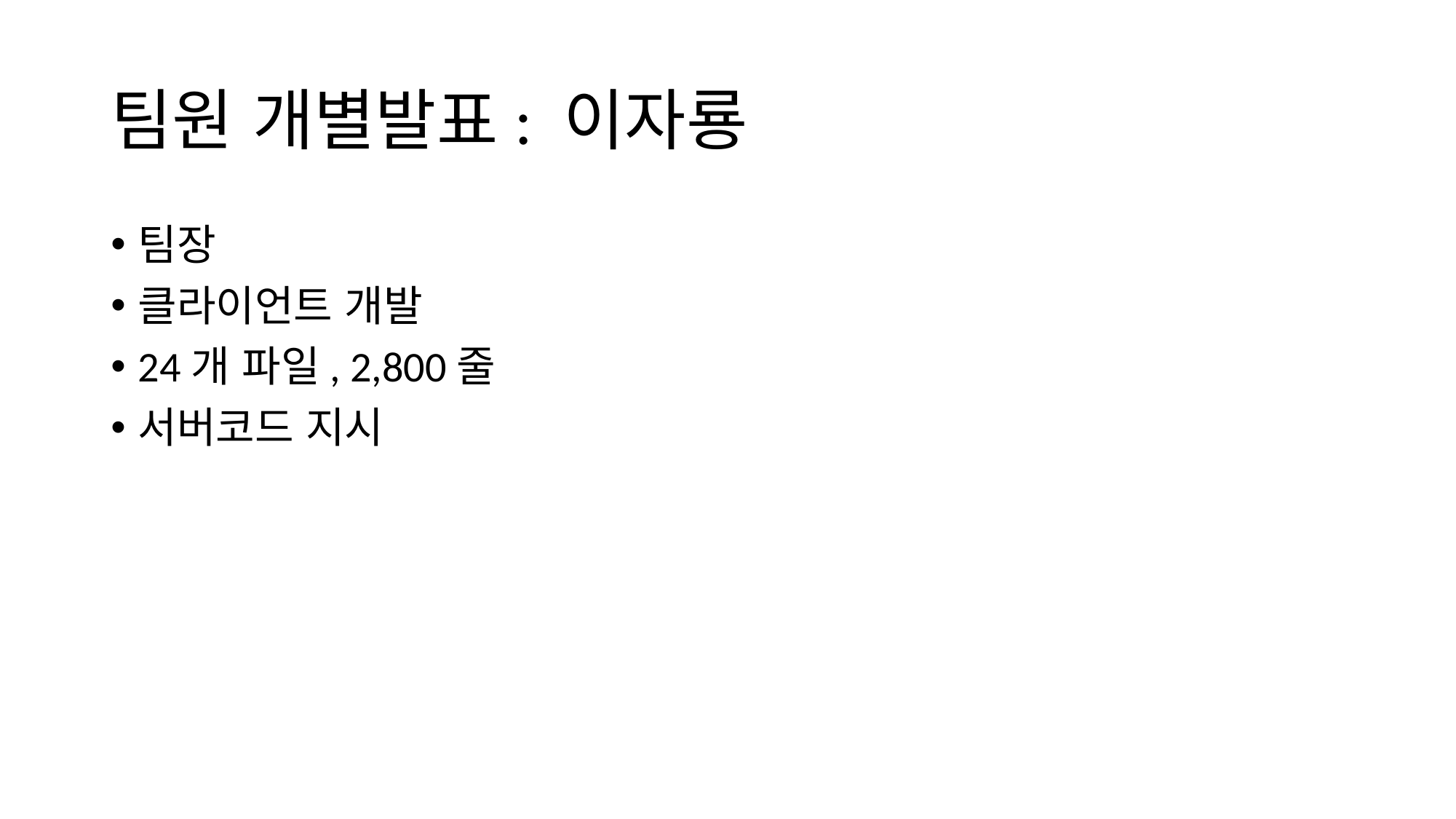

# 팀원 개별발표: 이자룡
팀장
클라이언트 개발
24개 파일, 2,800줄
서버코드 지시